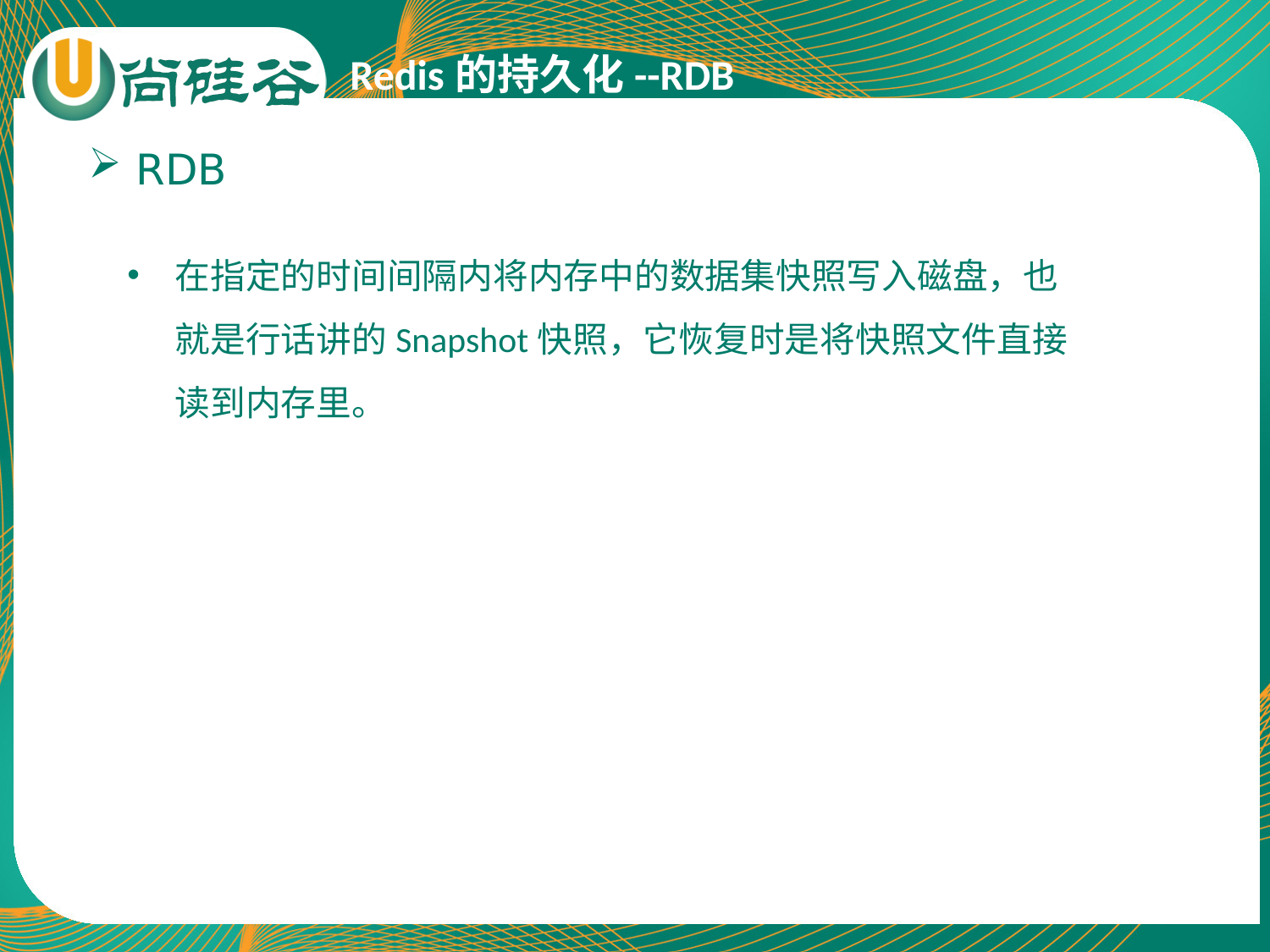

Redis的持久化--RDB
RDB
在指定的时间间隔内将内存中的数据集快照写入磁盘，也就是行话讲的Snapshot快照，它恢复时是将快照文件直接读到内存里。